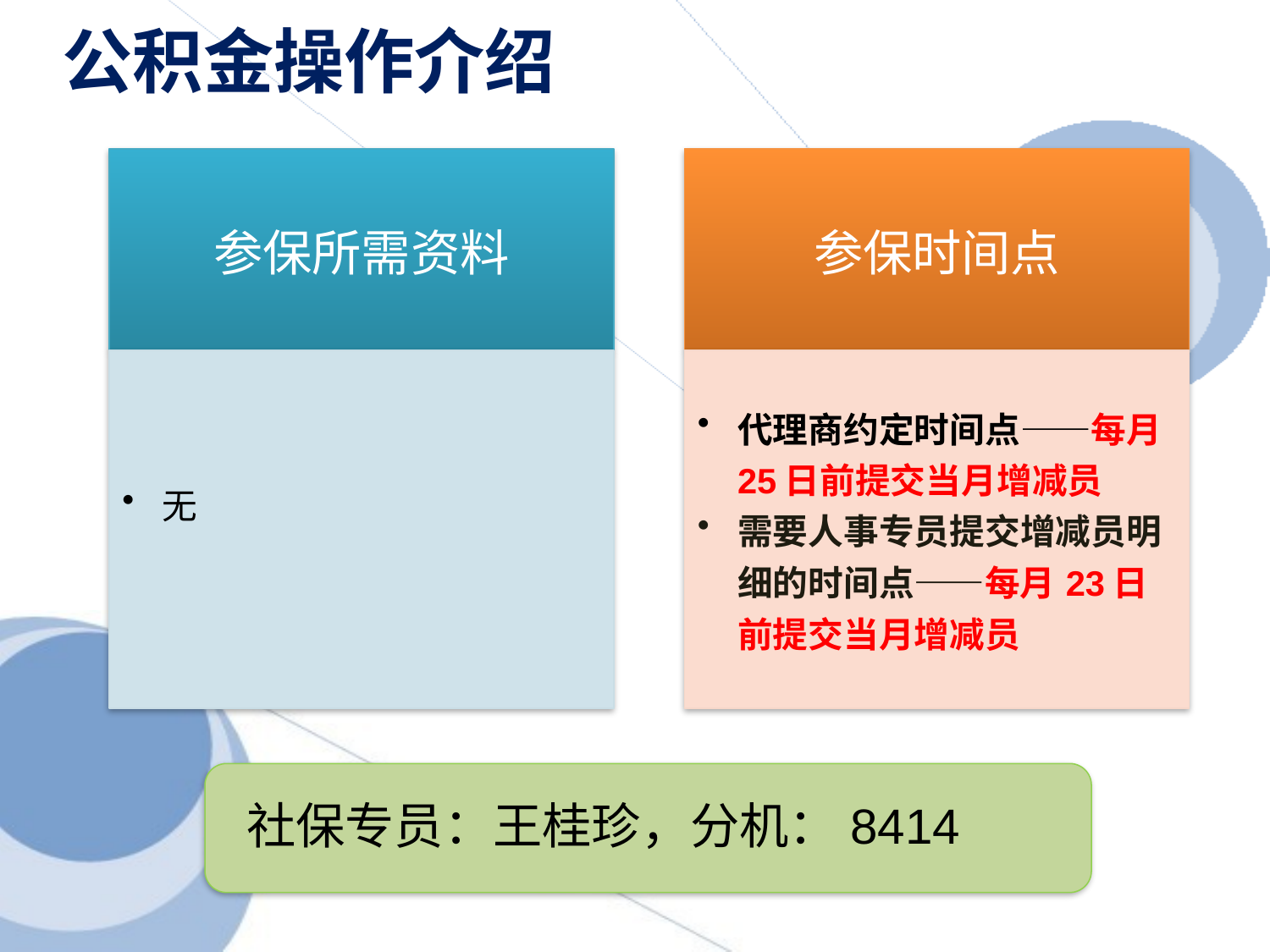

# 公积金操作介绍
参保所需资料
参保时间点
代理商约定时间点——每月25日前提交当月增减员
需要人事专员提交增减员明细的时间点——每月23日前提交当月增减员
无

社保专员：王桂珍，分机：8414